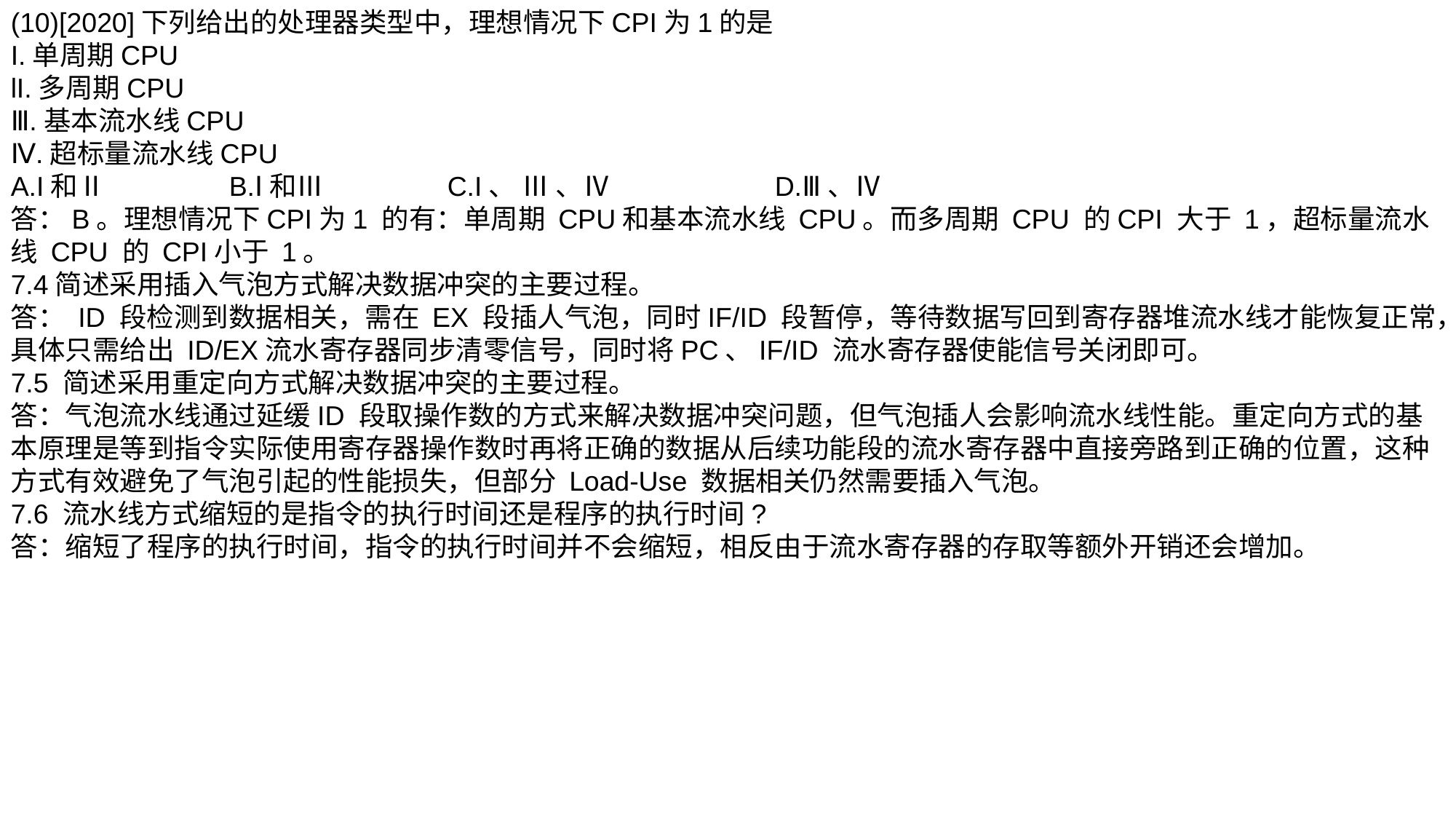

(10)[2020]下列给出的处理器类型中，理想情况下CPI为1的是
I.单周期CPU
lI.多周期CPU
Ⅲ.基本流水线CPU
Ⅳ.超标量流水线CPU
A.I和Ⅱ		B.Ⅰ和Ⅲ		C.I、 Ⅲ 、Ⅳ		D.Ⅲ、Ⅳ
答：B。理想情况下CPI为1 的有：单周期 CPU和基本流水线 CPU。而多周期 CPU 的CPI 大于 1，超标量流水线 CPU 的 CPI小于 1。
7.4简述采用插入气泡方式解决数据冲突的主要过程。
答： ID 段检测到数据相关，需在 EX 段插人气泡，同时IF/ID 段暂停，等待数据写回到寄存器堆流水线才能恢复正常，具体只需给出 ID/EX流水寄存器同步清零信号，同时将PC、IF/ID 流水寄存器使能信号关闭即可。
7.5 简述采用重定向方式解决数据冲突的主要过程。
答：气泡流水线通过延缓ID 段取操作数的方式来解决数据冲突问题，但气泡插人会影响流水线性能。重定向方式的基本原理是等到指令实际使用寄存器操作数时再将正确的数据从后续功能段的流水寄存器中直接旁路到正确的位置，这种方式有效避免了气泡引起的性能损失，但部分 Load-Use 数据相关仍然需要插入气泡。
7.6 流水线方式缩短的是指令的执行时间还是程序的执行时间?
答：缩短了程序的执行时间，指令的执行时间并不会缩短，相反由于流水寄存器的存取等额外开销还会增加。